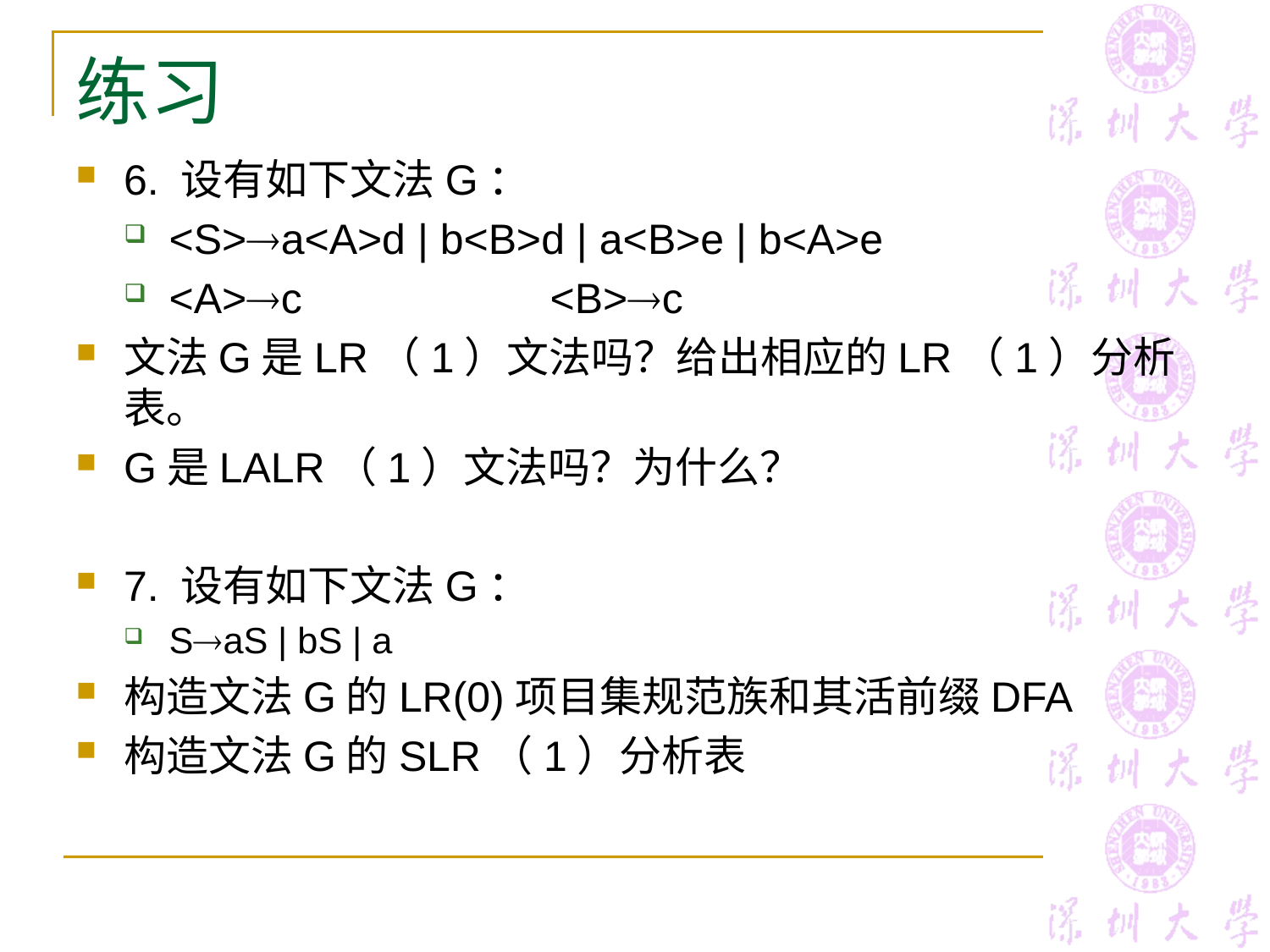

# 练习
6. 设有如下文法G：
<S>→a<A>d | b<B>d | a<B>e | b<A>e
<A>→c		<B>→c
文法G是LR（1）文法吗？给出相应的LR（1）分析表。
G是LALR（1）文法吗？为什么？

7. 设有如下文法G：
S→aS | bS | a
构造文法G的LR(0)项目集规范族和其活前缀DFA
构造文法G的SLR（1）分析表